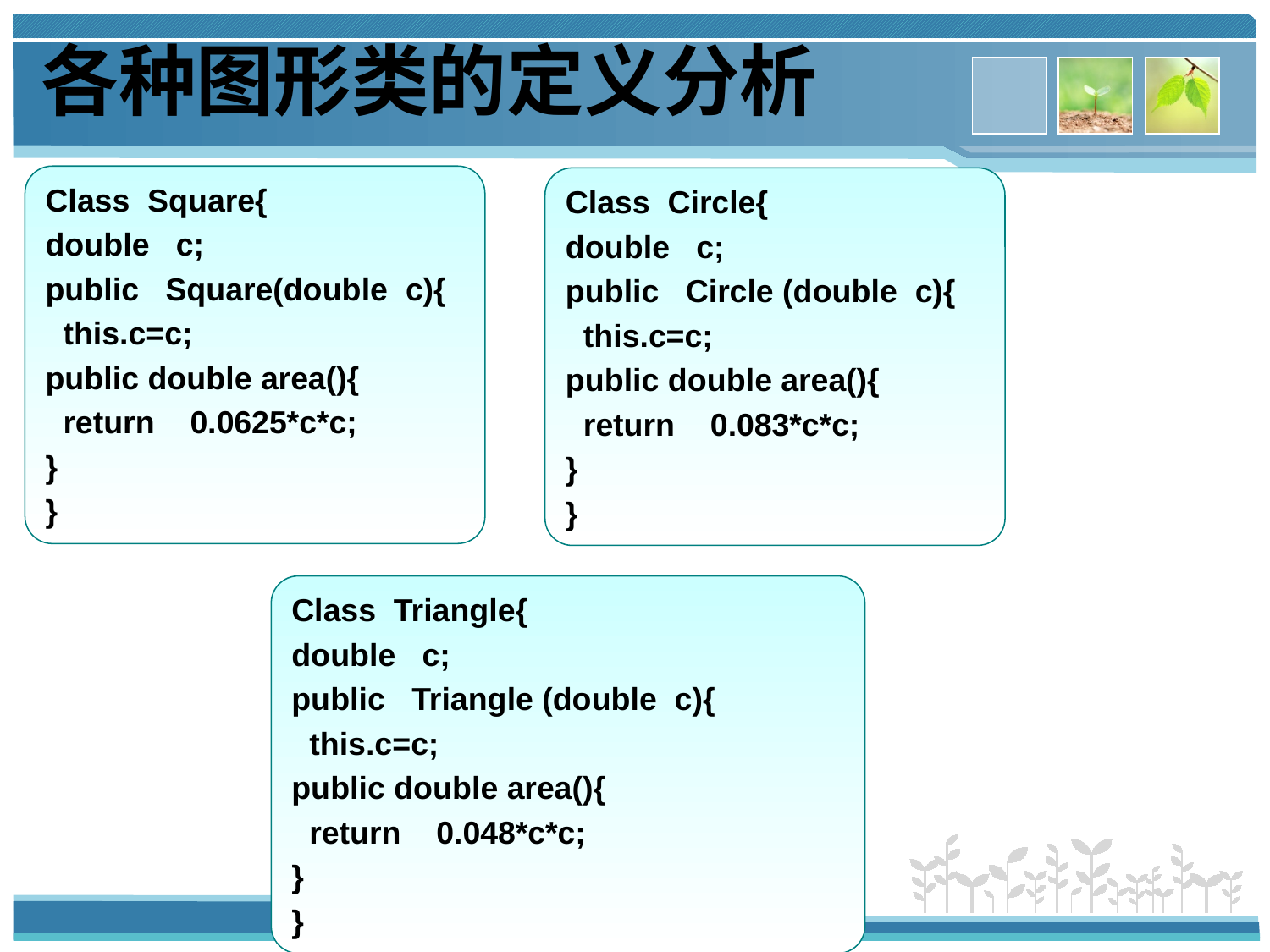

各种图形类的定义分析
Class  Square{
double   c;
public   Square(double  c){
  this.c=c;
public double area(){
  return    0.0625*c*c;
}
}
Class  Circle{
double   c;
public   Circle (double  c){
  this.c=c;
public double area(){
  return    0.083*c*c;
}
}
Class  Triangle{
double   c;
public   Triangle (double  c){
  this.c=c;
public double area(){
  return    0.048*c*c;
}
}